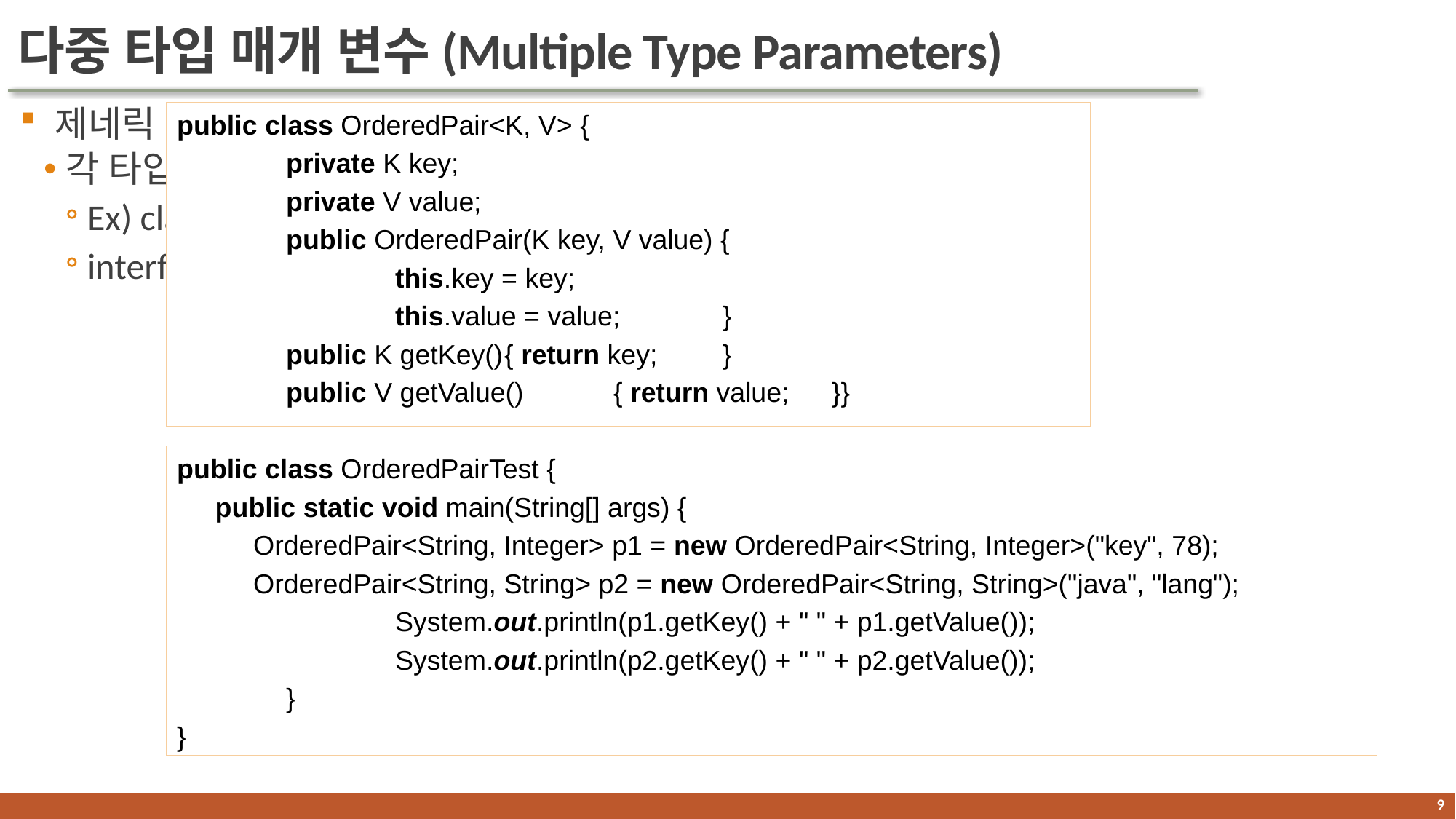

# 다중 타입 매개 변수(Multiple Type Parameters)
 제네릭 타입은 두 개 이상의 타입 파라미터 사용 가능
각 타입 파라미터는 콤마로 구분
Ex) class<K, V, …> {  …  }
interface<K, V, …>  {  …  }

public class OrderedPair<K, V> {
	private K key;
	private V value;
	public OrderedPair(K key, V value) {
		this.key = key;
		this.value = value;	}
	public K getKey()	{ return key; 	}
	public V getValue()	{ return value; 	}}
public class OrderedPairTest {
     public static void main(String[] args) {
          OrderedPair<String, Integer> p1 = new OrderedPair<String, Integer>("key", 78);
          OrderedPair<String, String> p2 = new OrderedPair<String, String>("java", "lang");
		System.out.println(p1.getKey() + " " + p1.getValue());
		System.out.println(p2.getKey() + " " + p2.getValue());
	}
}
9